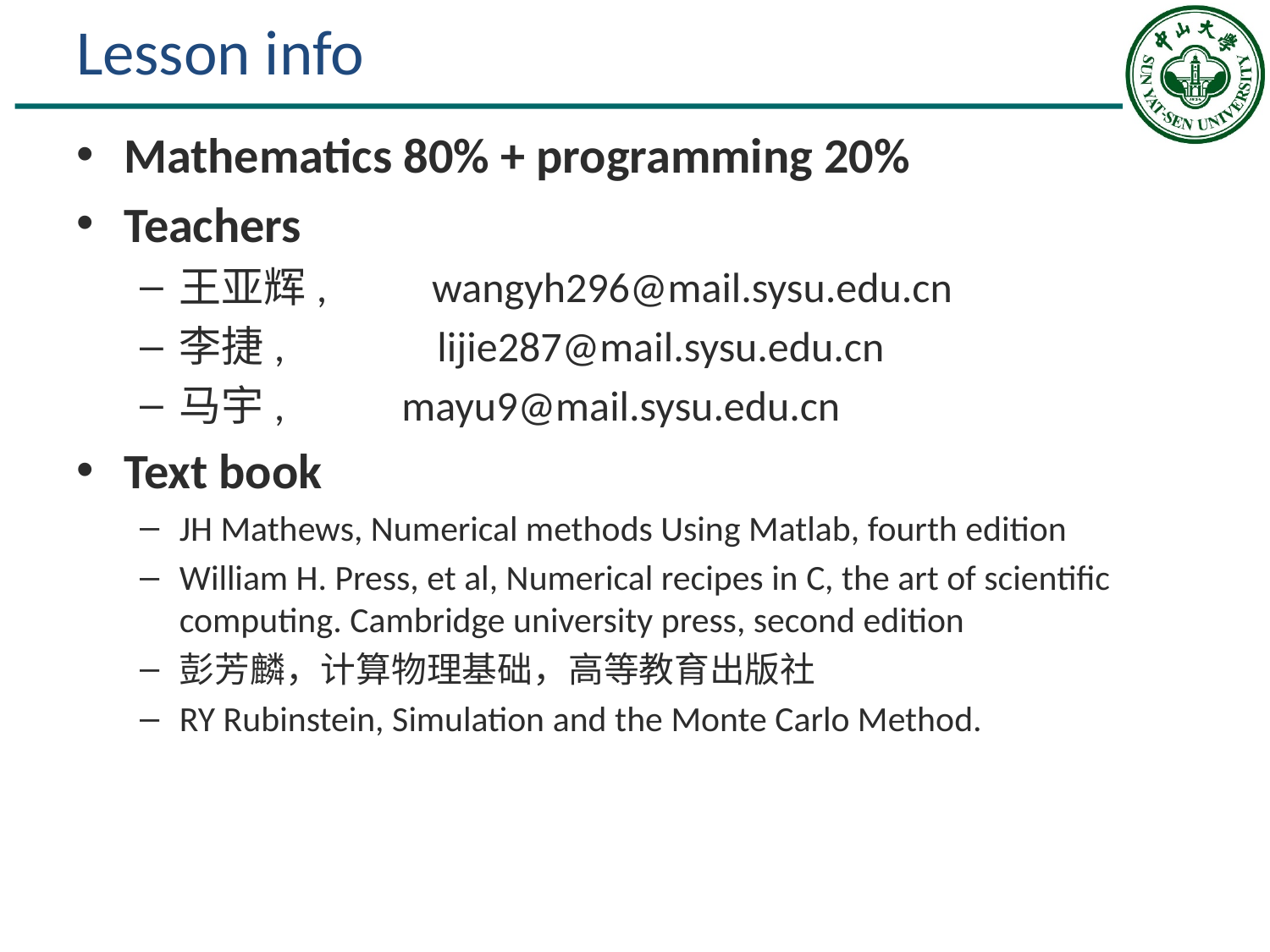

# Lesson info
Mathematics 80% + programming 20%
Teachers
王亚辉,           wangyh296@mail.sysu.edu.cn
李捷,                lijie287@mail.sysu.edu.cn
马宇,	          mayu9@mail.sysu.edu.cn
Text book
JH Mathews, Numerical methods Using Matlab, fourth edition
William H. Press, et al, Numerical recipes in C, the art of scientific computing. Cambridge university press, second edition
彭芳麟，计算物理基础，高等教育出版社
RY Rubinstein, Simulation and the Monte Carlo Method.